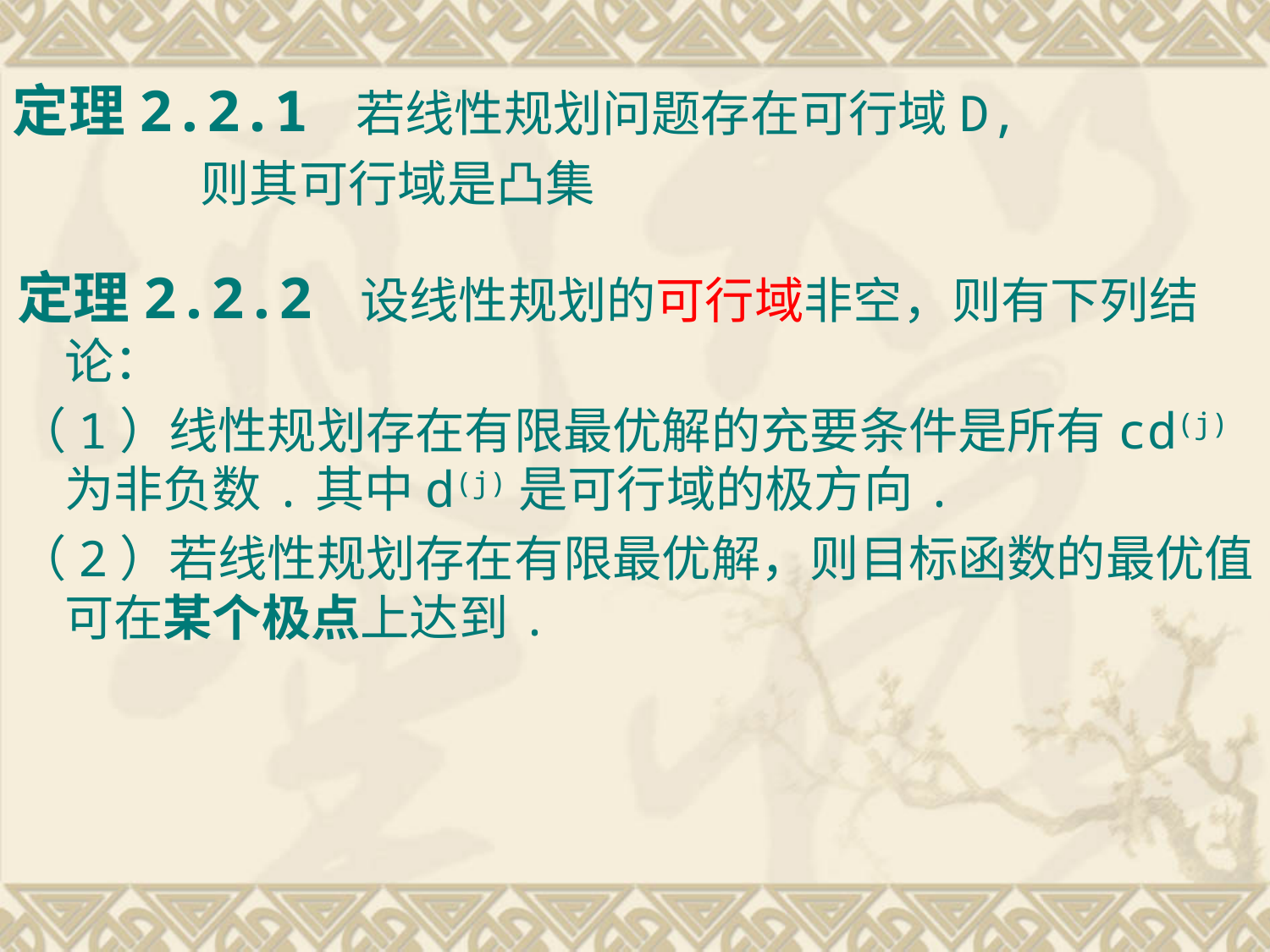

定理2.2.1 若线性规划问题存在可行域D,
                则其可行域是凸集
定理2.2.2 设线性规划的可行域非空，则有下列结论：
（1）线性规划存在有限最优解的充要条件是所有cd(j)为非负数.其中d(j)是可行域的极方向.
（2）若线性规划存在有限最优解，则目标函数的最优值可在某个极点上达到.